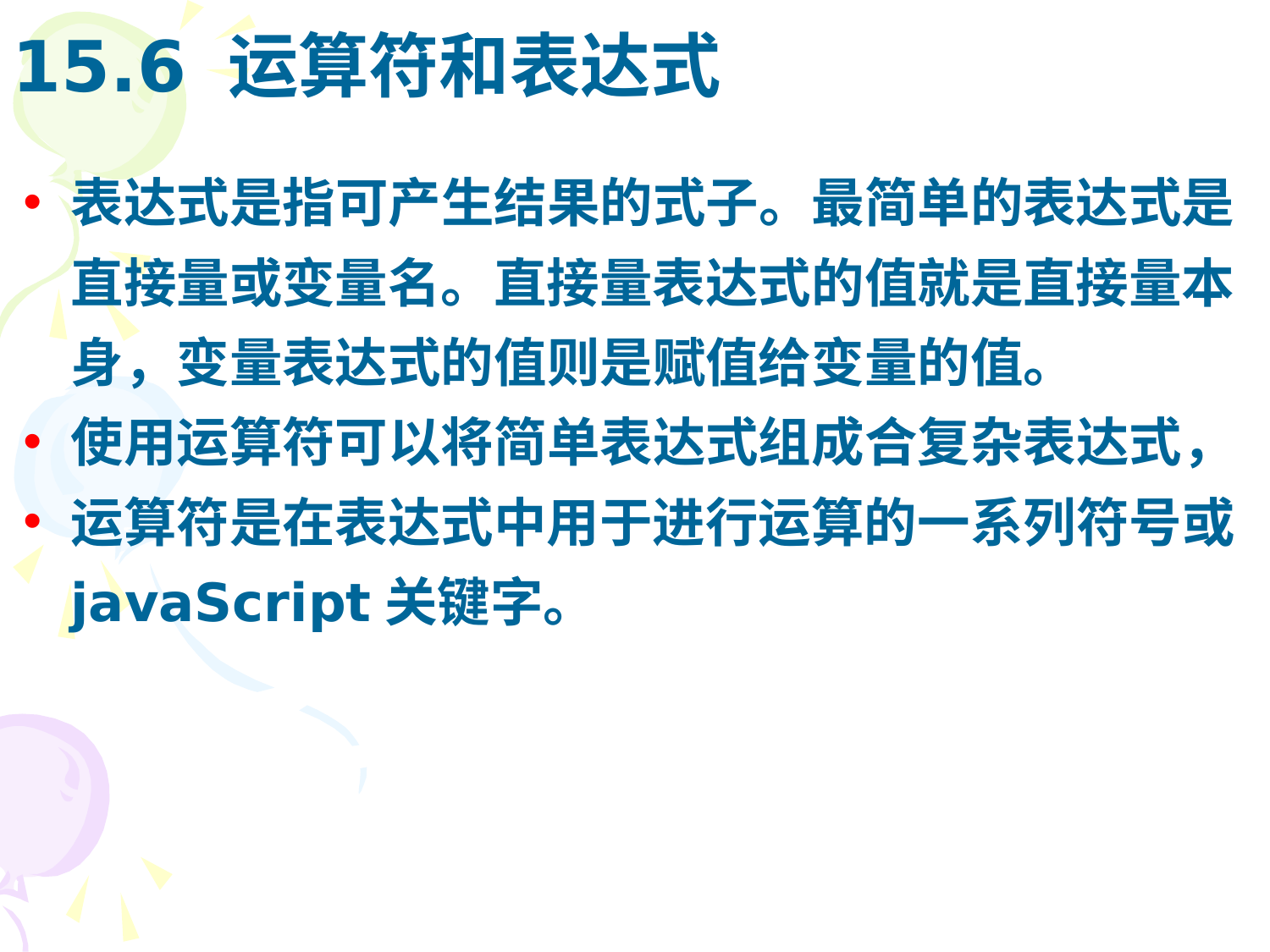

# 15.6 运算符和表达式
表达式是指可产生结果的式子。最简单的表达式是直接量或变量名。直接量表达式的值就是直接量本身，变量表达式的值则是赋值给变量的值。
使用运算符可以将简单表达式组成合复杂表达式，
运算符是在表达式中用于进行运算的一系列符号或javaScript关键字。